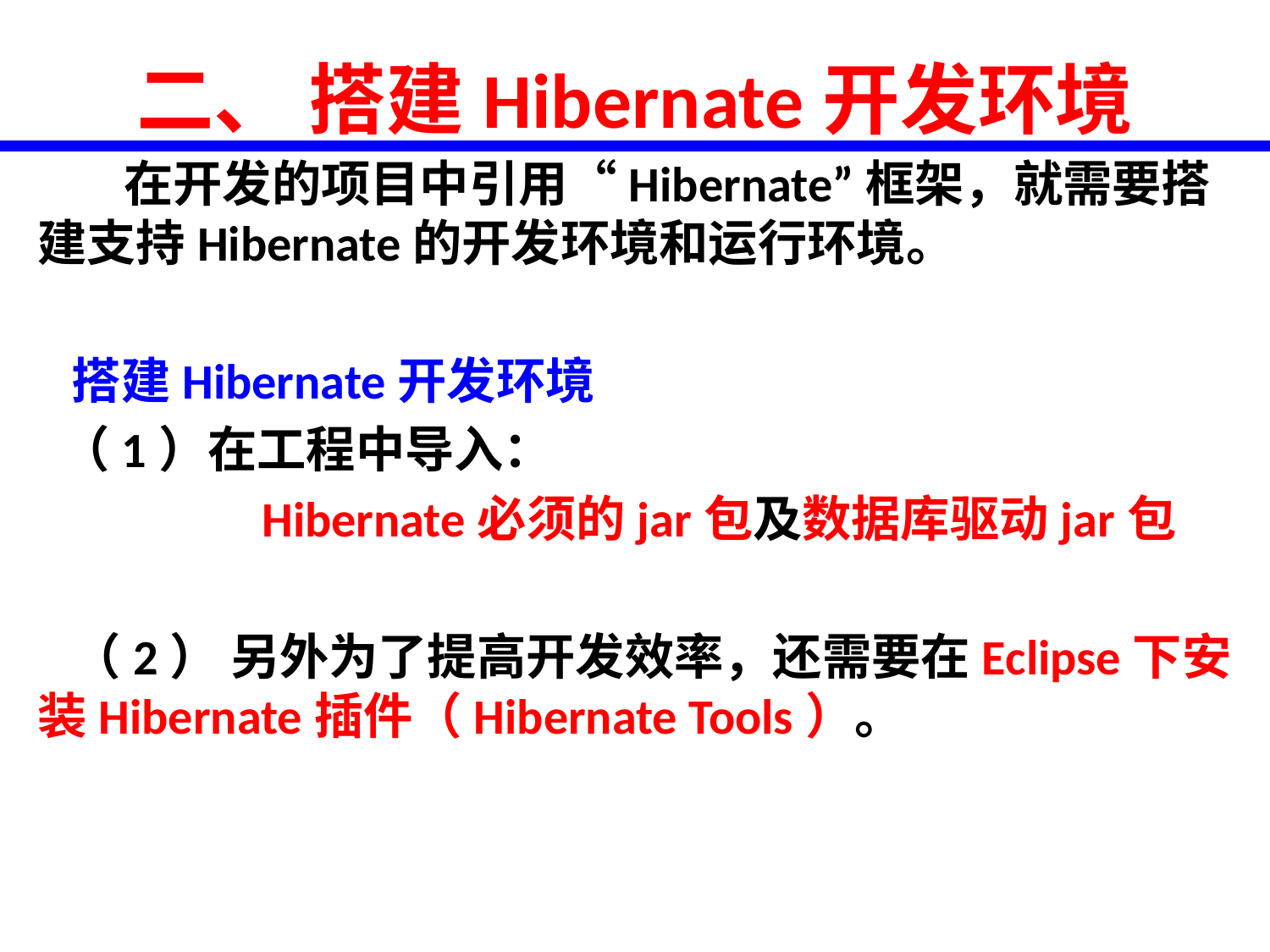

# 二、 搭建Hibernate开发环境
        在开发的项目中引用“Hibernate”框架，就需要搭建支持Hibernate的开发环境和运行环境。

  搭建Hibernate开发环境
 （1）在工程中导入：
                    Hibernate必须的jar包及数据库驱动jar包

  （2） 另外为了提高开发效率，还需要在Eclipse下安装Hibernate插件（Hibernate Tools）。